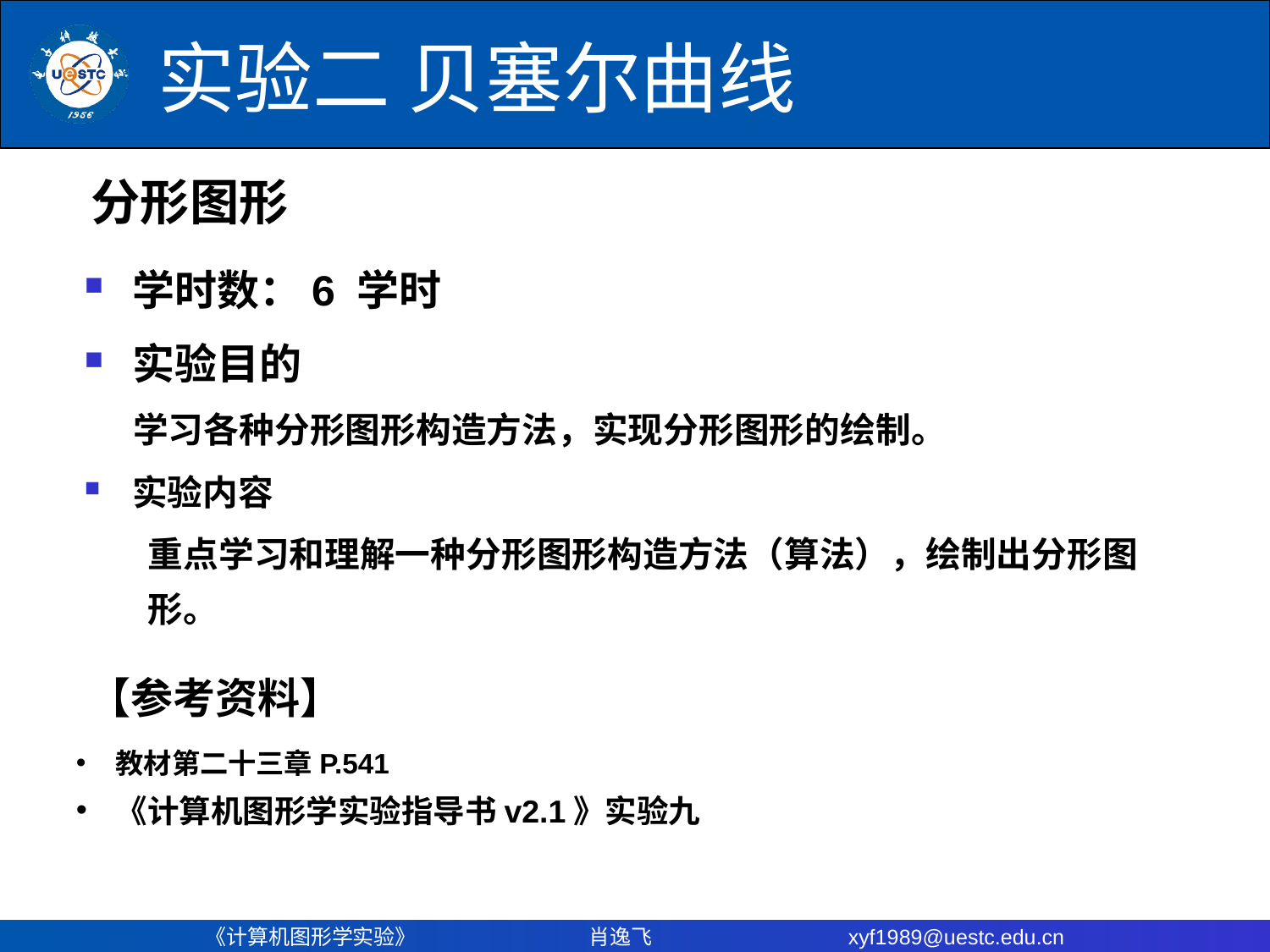

# 实验二 贝塞尔曲线
分形图形
学时数：6 学时
实验目的
     学习各种分形图形构造方法，实现分形图形的绘制。
实验内容
重点学习和理解一种分形图形构造方法（算法），绘制出分形图形。
【参考资料】
教材第二十三章P.541
《计算机图形学实验指导书v2.1》实验九